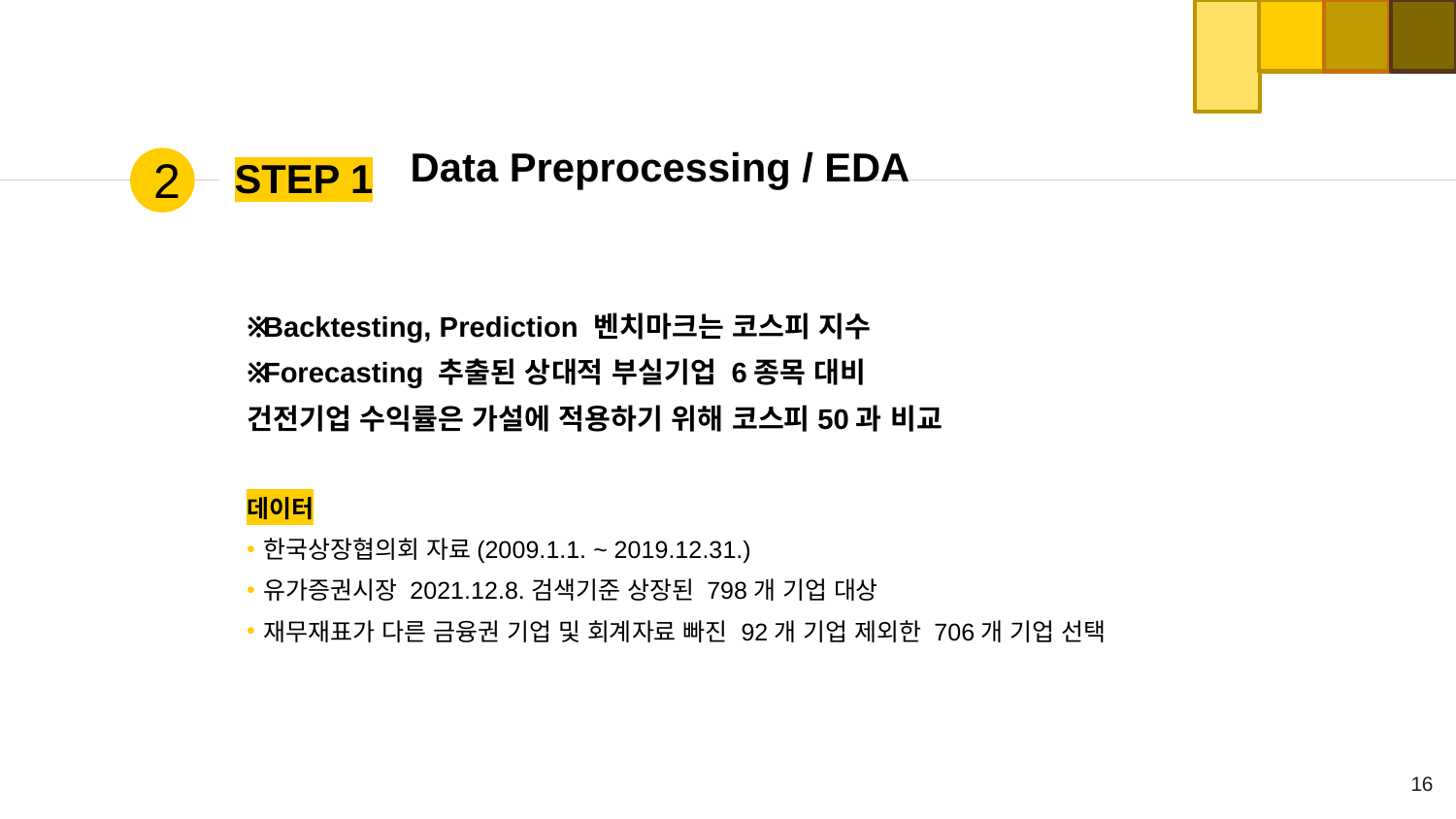

Data Preprocessing / EDA
2
# STEP 1

※Backtesting, Prediction 벤치마크는 코스피 지수
※Forecasting 추출된 상대적 부실기업 6종목 대비
건전기업 수익률은 가설에 적용하기 위해 코스피50과 비교

데이터
한국상장협의회 자료(2009.1.1. ~ 2019.12.31.)
유가증권시장 2021.12.8.검색기준 상장된 798개 기업 대상
재무재표가 다른 금융권 기업 및 회계자료 빠진 92개 기업 제외한 706개 기업 선택

16